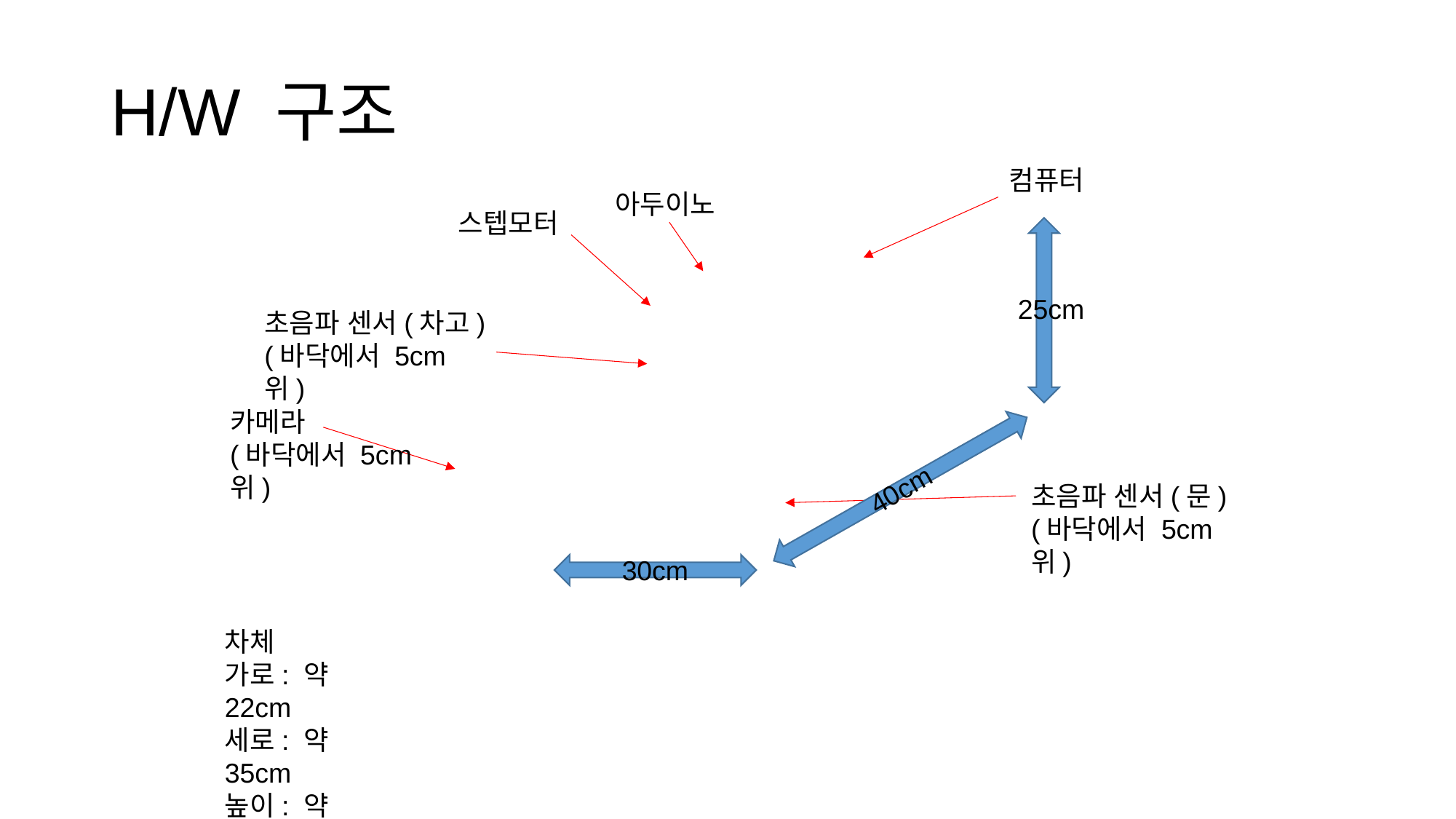

H/W 구조
컴퓨터
아두이노
스텝모터

 25cm
초음파 센서(차고)
(바닥에서 5cm 위)
카메라
(바닥에서 5cm 위)
초음파 센서(문)
(바닥에서 5cm 위)
40cm
30cm
차체
가로: 약 22cm
세로: 약 35cm
높이: 약 19cm